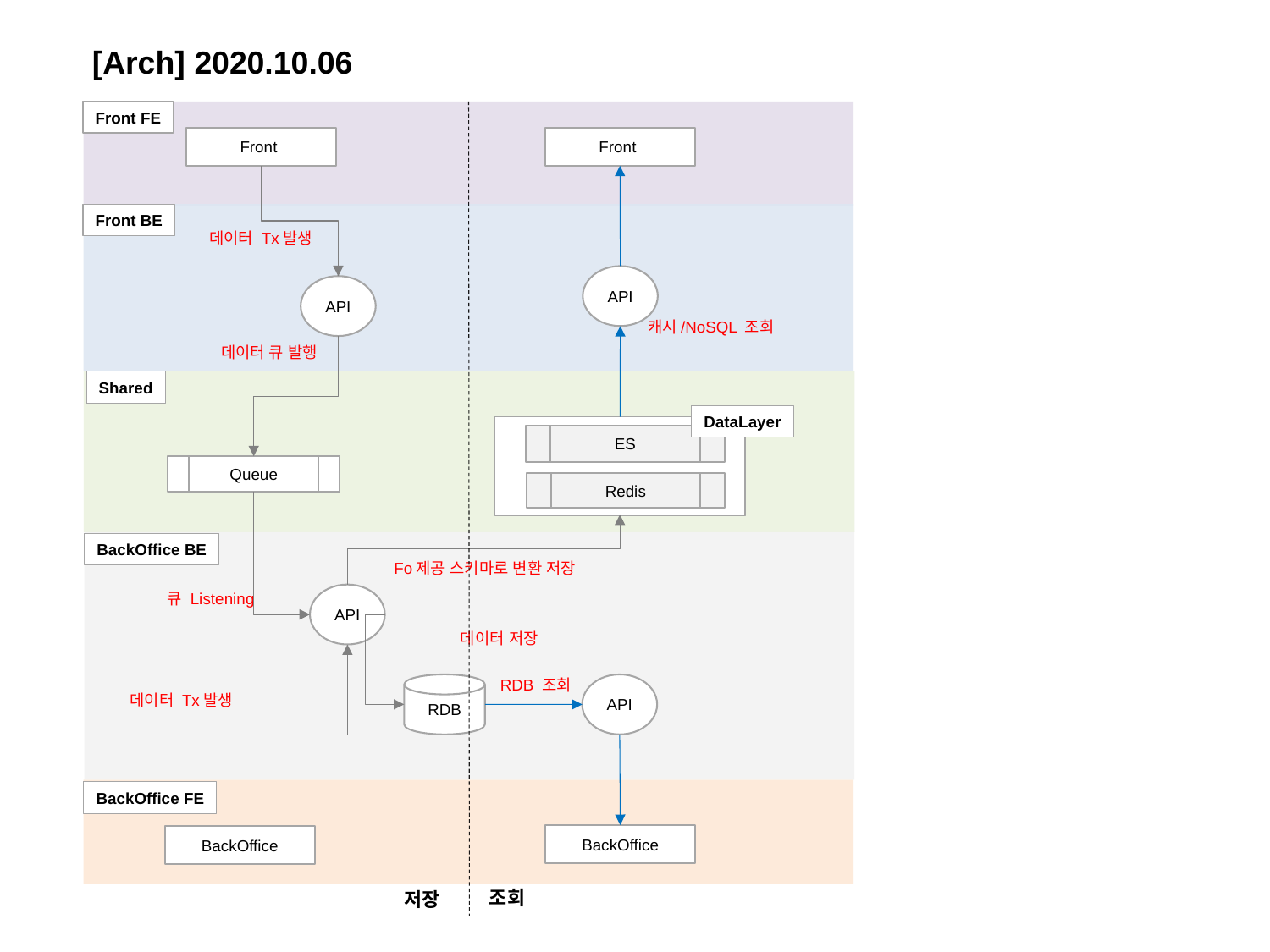

[Arch] 2020.10.06

Front FE
Front
Front
Front BE

데이터 Tx발생
API
API
캐시/NoSQL 조회
데이터 큐 발행
Shared
DataLayer

ES
Queue
Redis

BackOffice BE
Fo제공 스키마로 변환 저장
큐 Listening
API
데이터 저장
RDB 조회
RDB
API
데이터 Tx발생

BackOffice FE
BackOffice
BackOffice
조회
저장